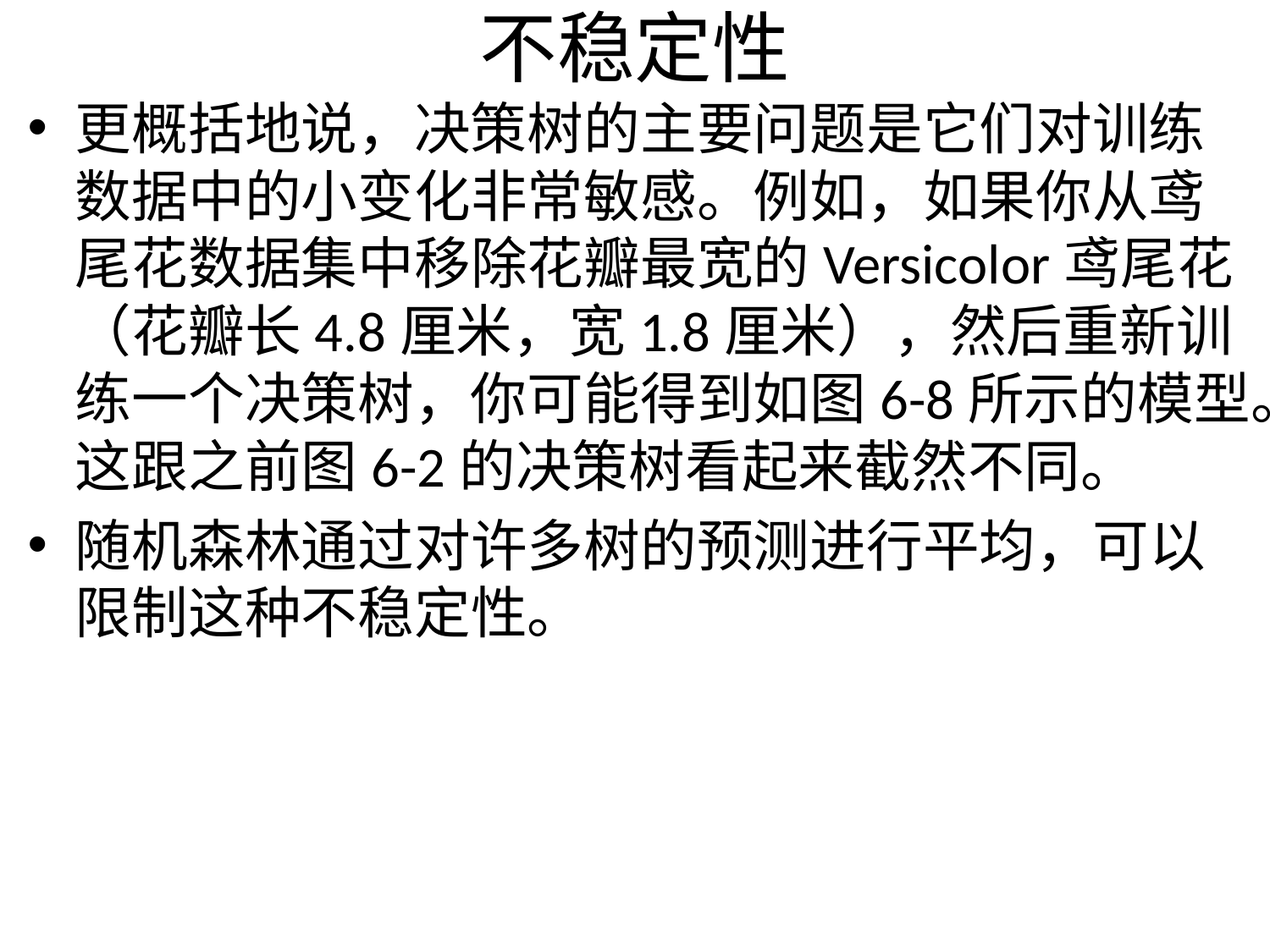

# 不稳定性
更概括地说，决策树的主要问题是它们对训练数据中的小变化非常敏感。例如，如果你从鸢尾花数据集中移除花瓣最宽的Versicolor鸢尾花（花瓣长4.8厘米，宽1.8厘米），然后重新训练一个决策树，你可能得到如图6-8所示的模型。这跟之前图6-2的决策树看起来截然不同。
随机森林通过对许多树的预测进行平均，可以限制这种不稳定性。